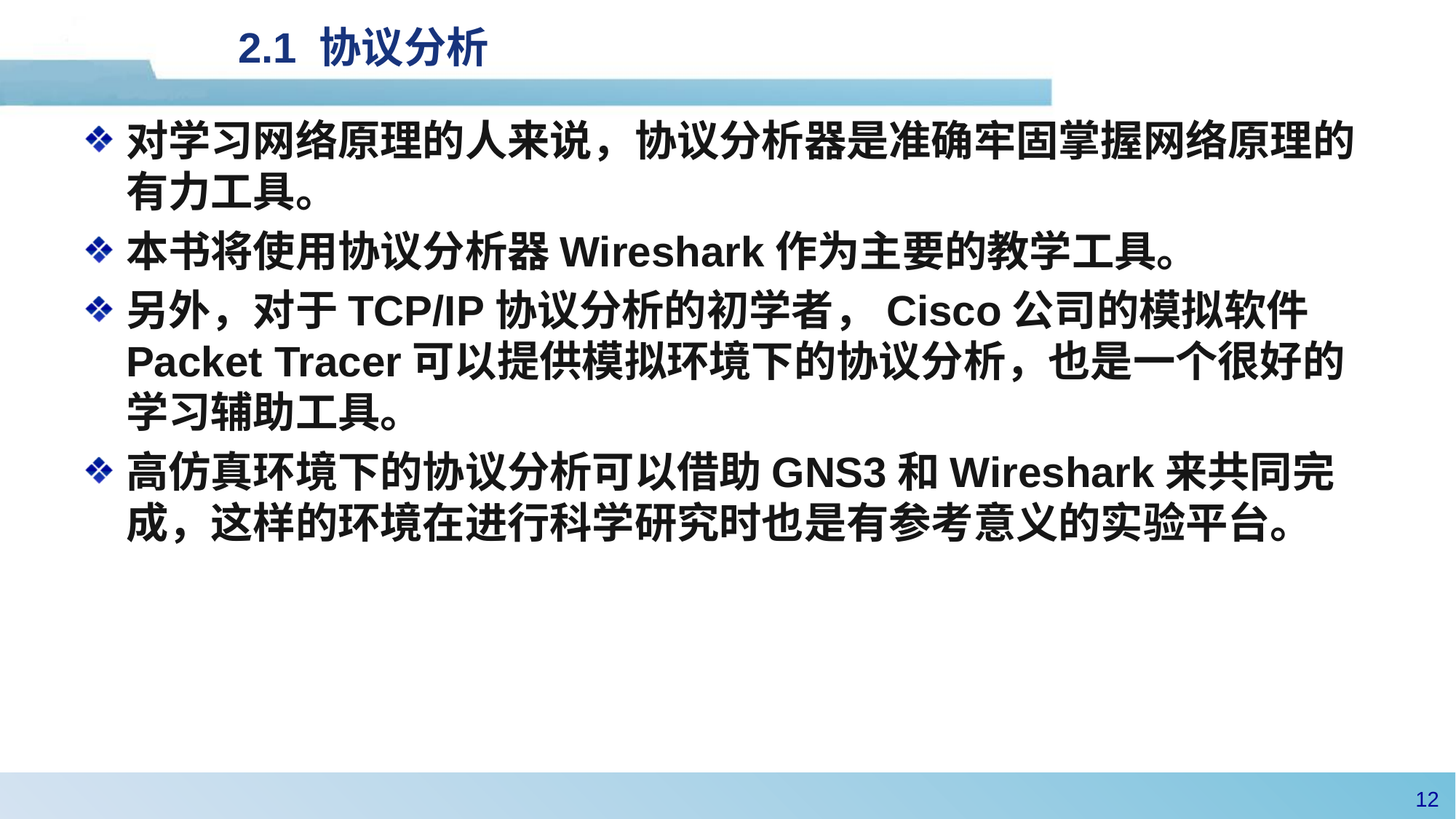

#
2.1 协议分析
对学习网络原理的人来说，协议分析器是准确牢固掌握网络原理的有力工具。
本书将使用协议分析器Wireshark作为主要的教学工具。
另外，对于TCP/IP协议分析的初学者，Cisco公司的模拟软件Packet Tracer可以提供模拟环境下的协议分析，也是一个很好的学习辅助工具。
高仿真环境下的协议分析可以借助GNS3和Wireshark来共同完成，这样的环境在进行科学研究时也是有参考意义的实验平台。
12